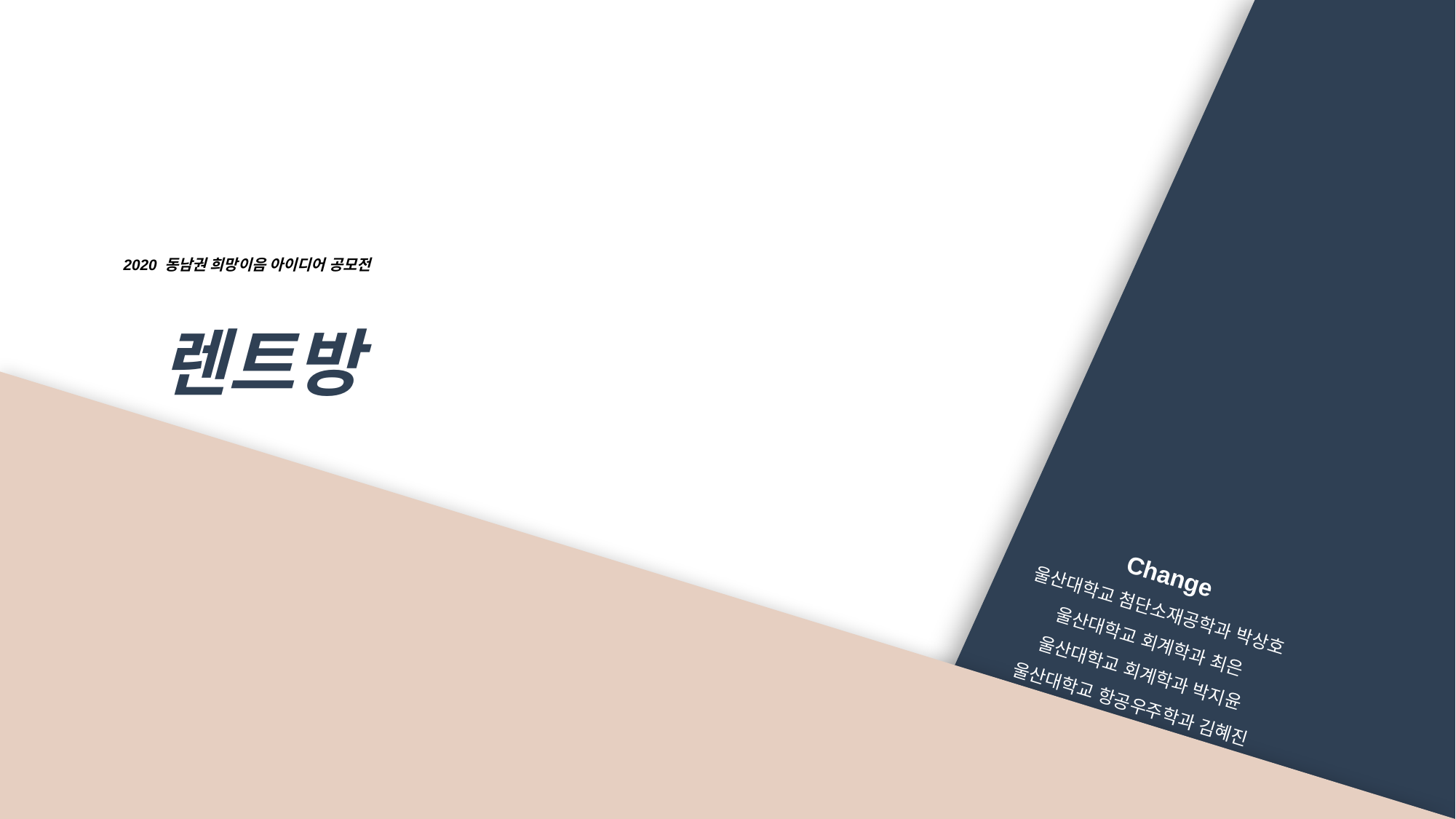

2020 동남권 희망이음 아이디어 공모전
 렌트방

Change
울산대학교 첨단소재공학과 박상호
울산대학교 회계학과 최은
울산대학교 회계학과 박지윤
울산대학교 항공우주학과 김혜진